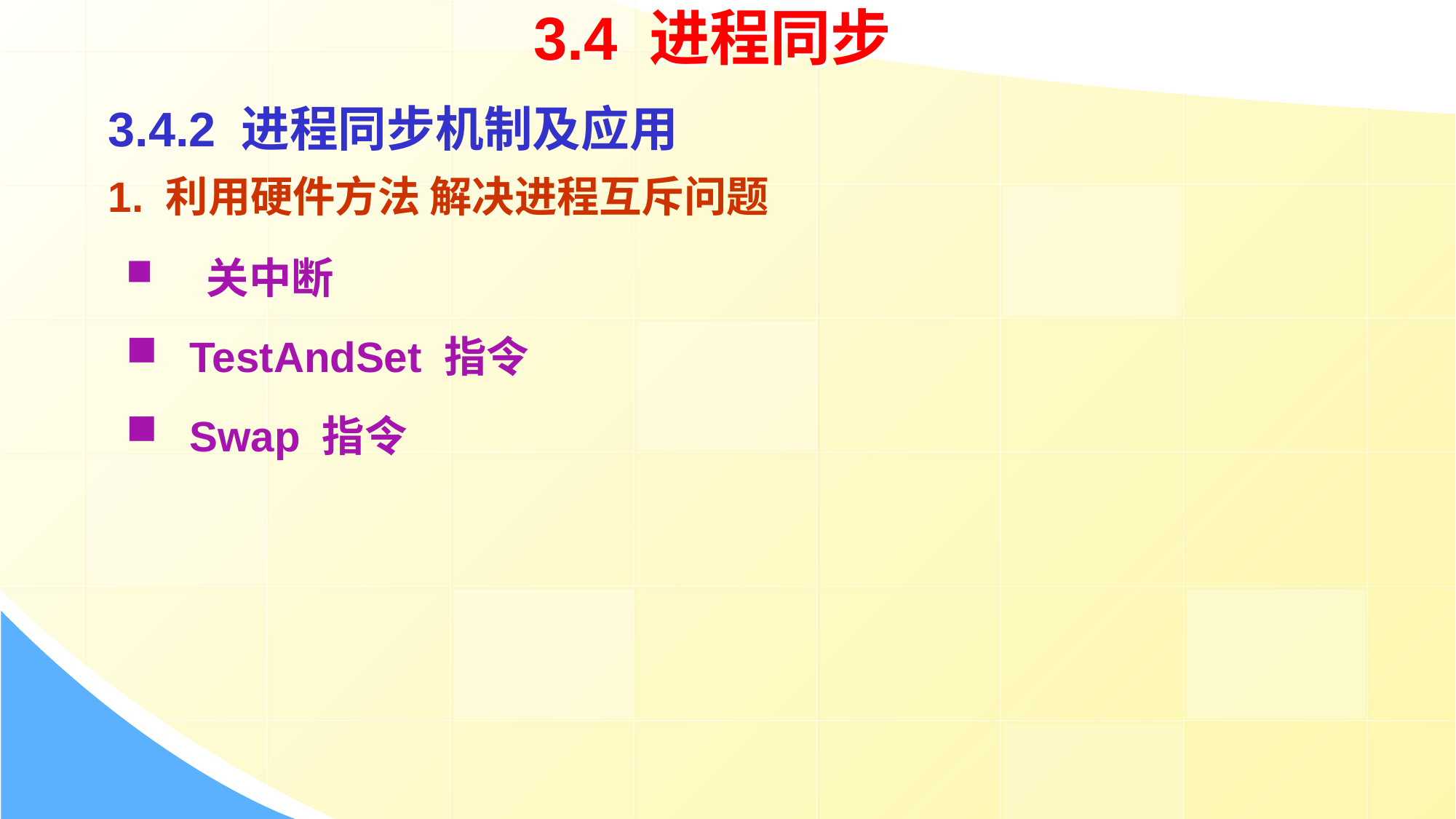

3.4 进程同步
3.4.2 进程同步机制及应用
1. 利用硬件方法 解决进程互斥问题
 关中断
TestAndSet 指令
Swap 指令